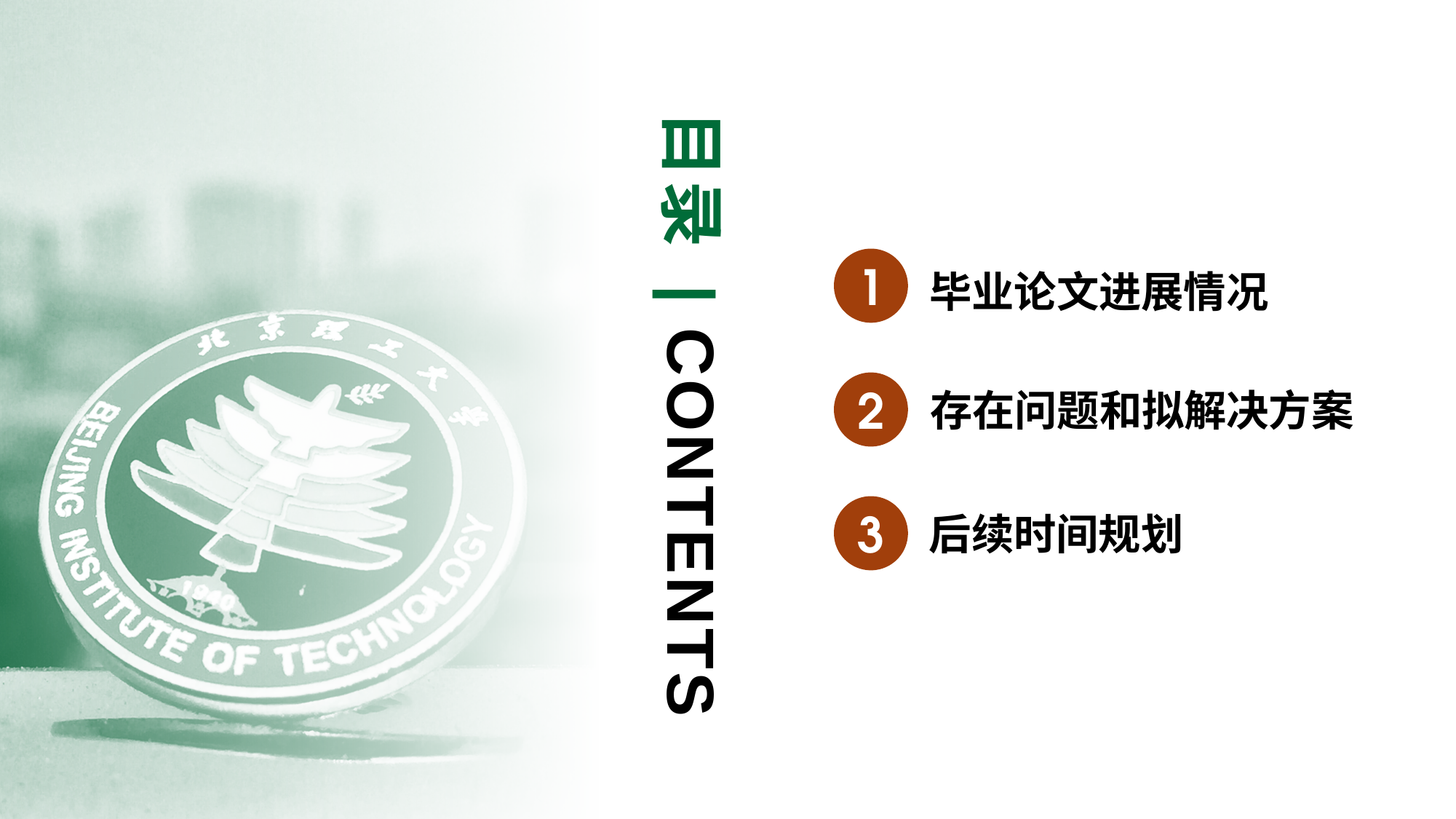

目录 | CONTENTS
1
毕业论文进展情况
2
存在问题和拟解决方案
3
后续时间规划